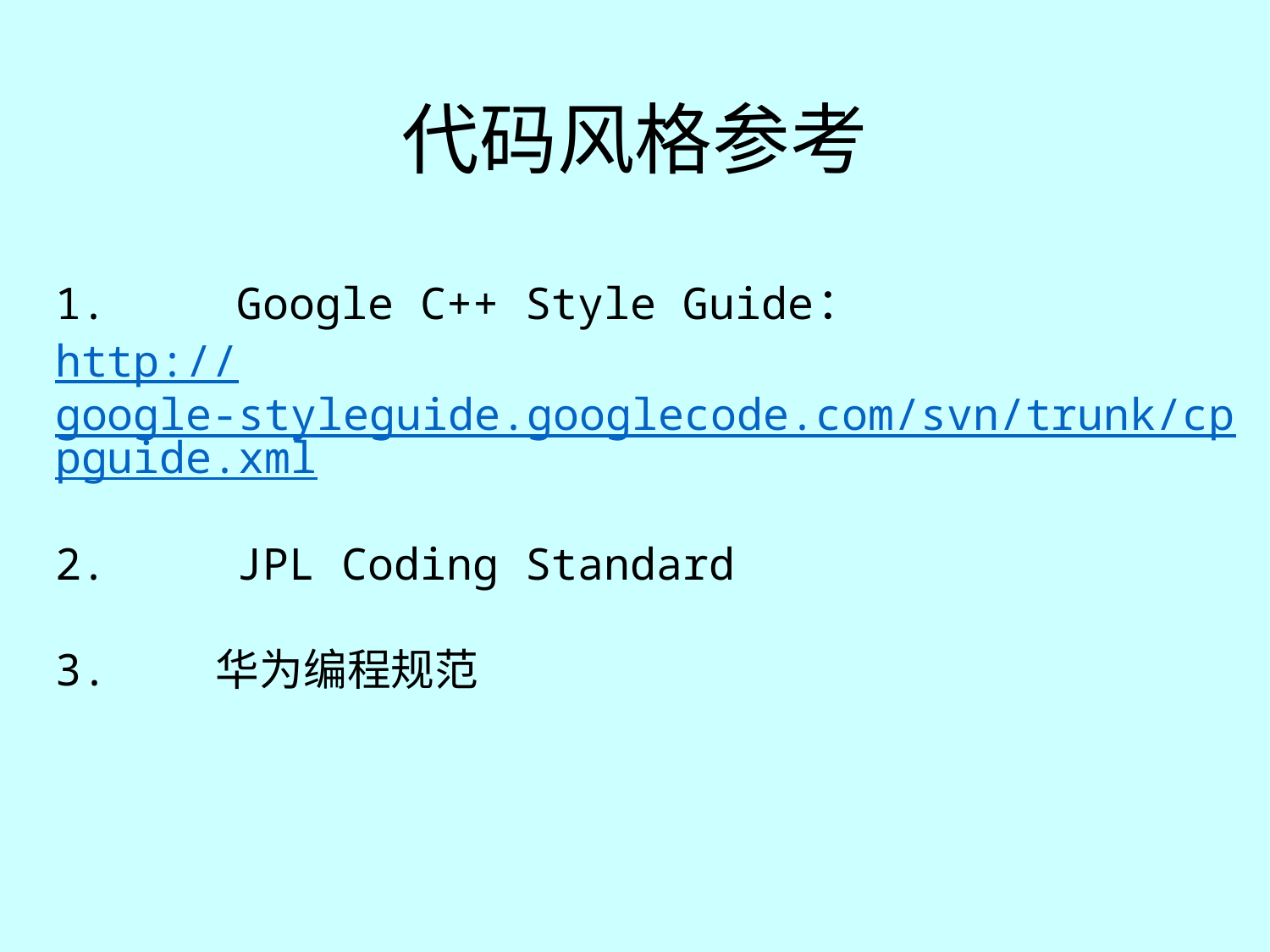

# 代码风格参考
Google C++ Style Guide：
http://google-styleguide.googlecode.com/svn/trunk/cppguide.xml

JPL Coding Standard

3.	   华为编程规范